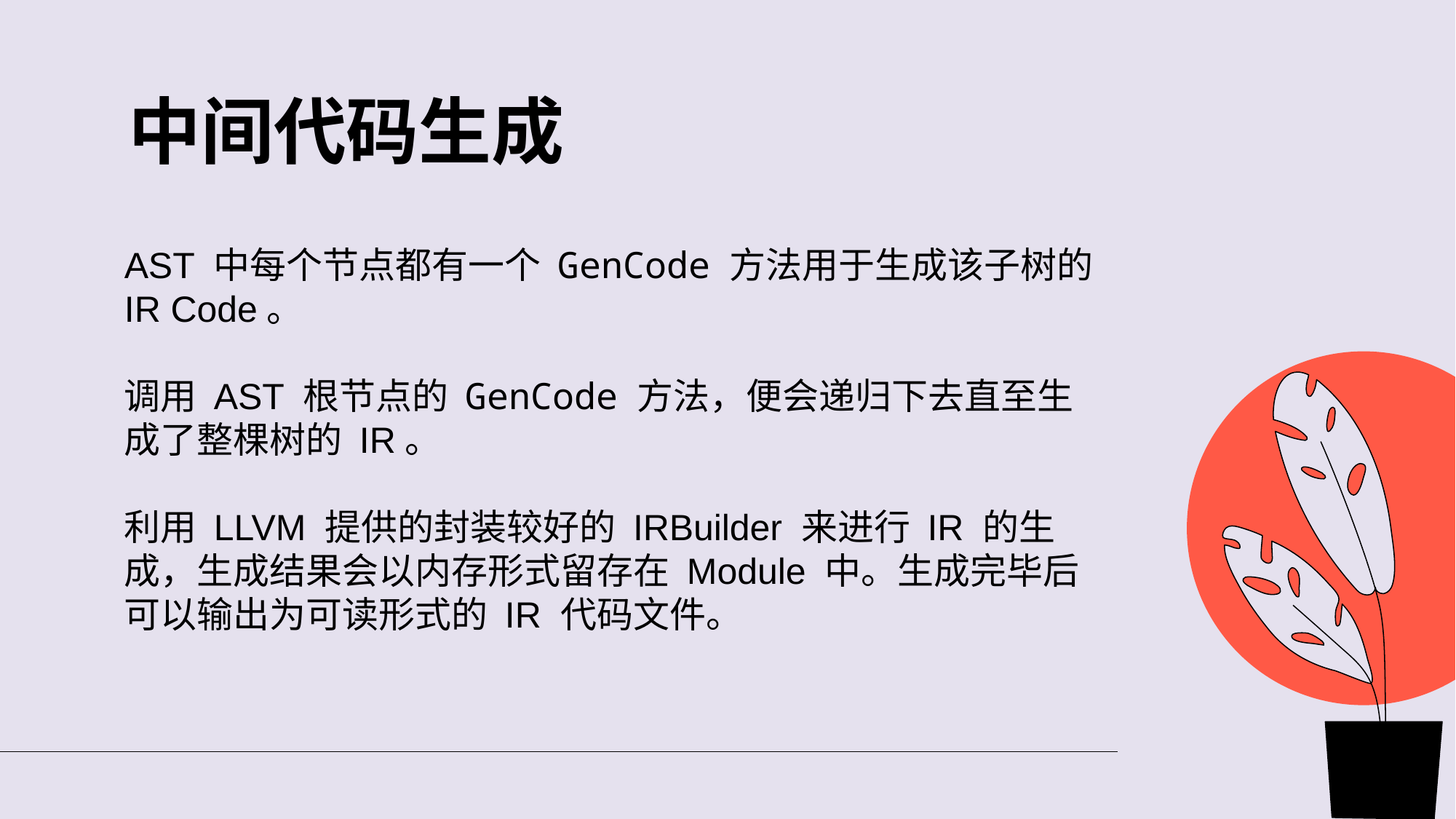

# 中间代码生成
AST 中每个节点都有一个 GenCode 方法用于生成该子树的 IR Code。

调用 AST 根节点的 GenCode 方法，便会递归下去直至生成了整棵树的 IR。

利用 LLVM 提供的封装较好的 IRBuilder 来进行 IR 的生成，生成结果会以内存形式留存在 Module 中。生成完毕后可以输出为可读形式的 IR 代码文件。